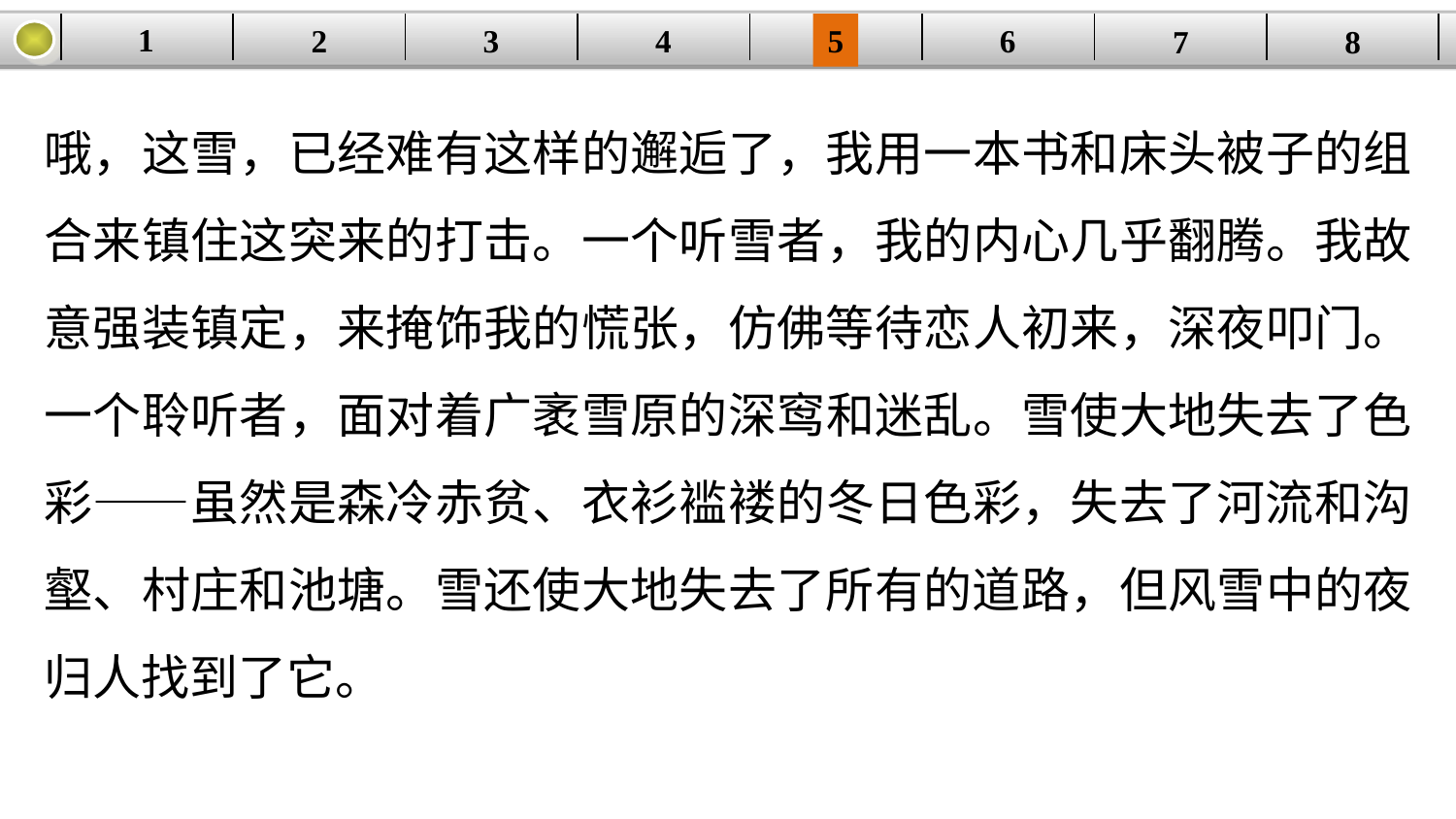

1
2
3
4
|  |  |  |  |  |  |  |  |
| --- | --- | --- | --- | --- | --- | --- | --- |
5
6
7
8

哦，这雪，已经难有这样的邂逅了，我用一本书和床头被子的组合来镇住这突来的打击。一个听雪者，我的内心几乎翻腾。我故意强装镇定，来掩饰我的慌张，仿佛等待恋人初来，深夜叩门。一个聆听者，面对着广袤雪原的深窎和迷乱。雪使大地失去了色彩——虽然是森冷赤贫、衣衫褴褛的冬日色彩，失去了河流和沟壑、村庄和池塘。雪还使大地失去了所有的道路，但风雪中的夜归人找到了它。